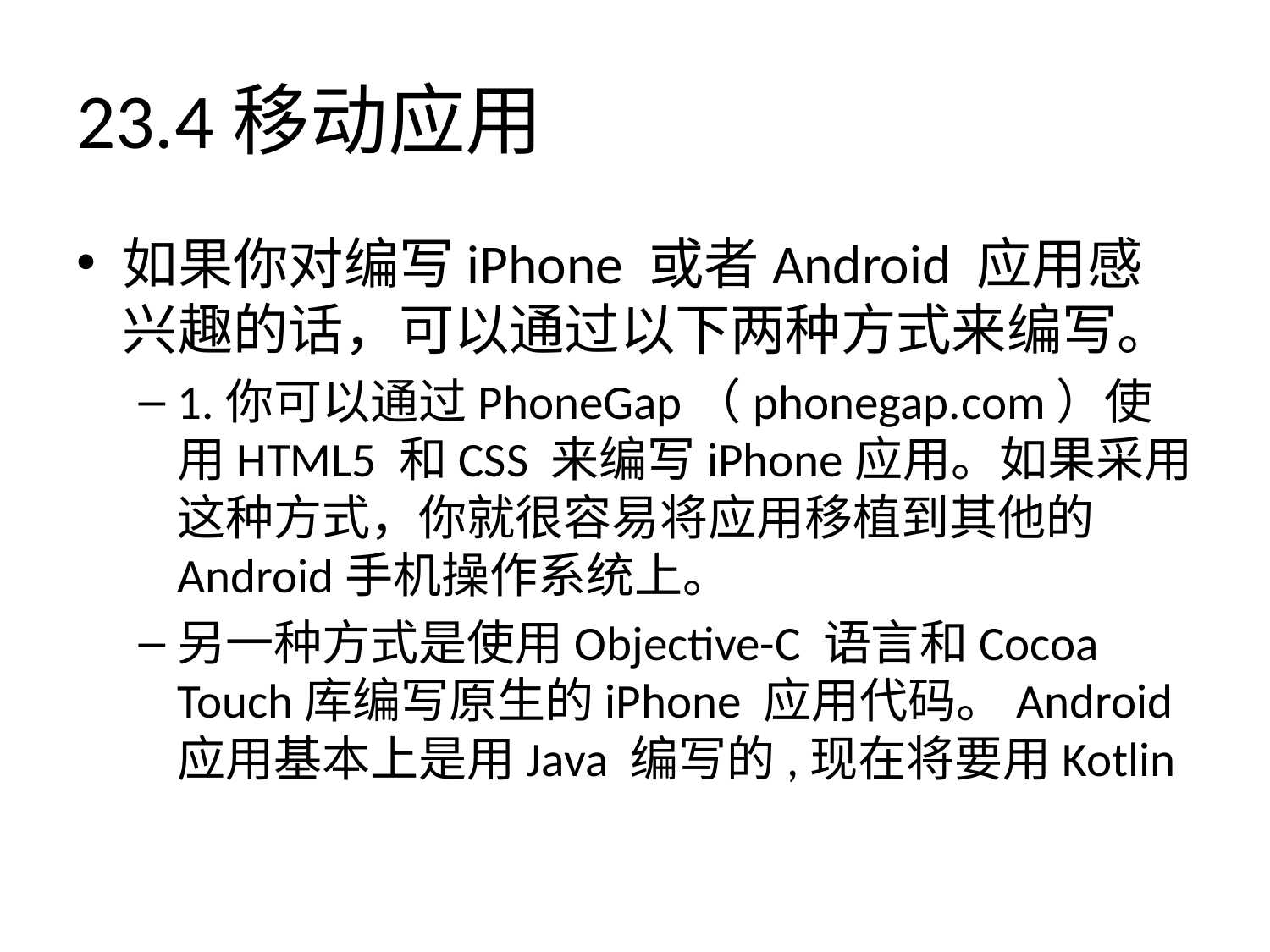

# 23.4移动应用
如果你对编写iPhone 或者Android 应用感兴趣的话，可以通过以下两种方式来编写。
1.你可以通过PhoneGap（phonegap.com）使用HTML5 和CSS 来编写iPhone应用。如果采用这种方式，你就很容易将应用移植到其他的Android手机操作系统上。
另一种方式是使用Objective-C 语言和Cocoa Touch库编写原生的iPhone 应用代码。Android 应用基本上是用Java 编写的,现在将要用Kotlin